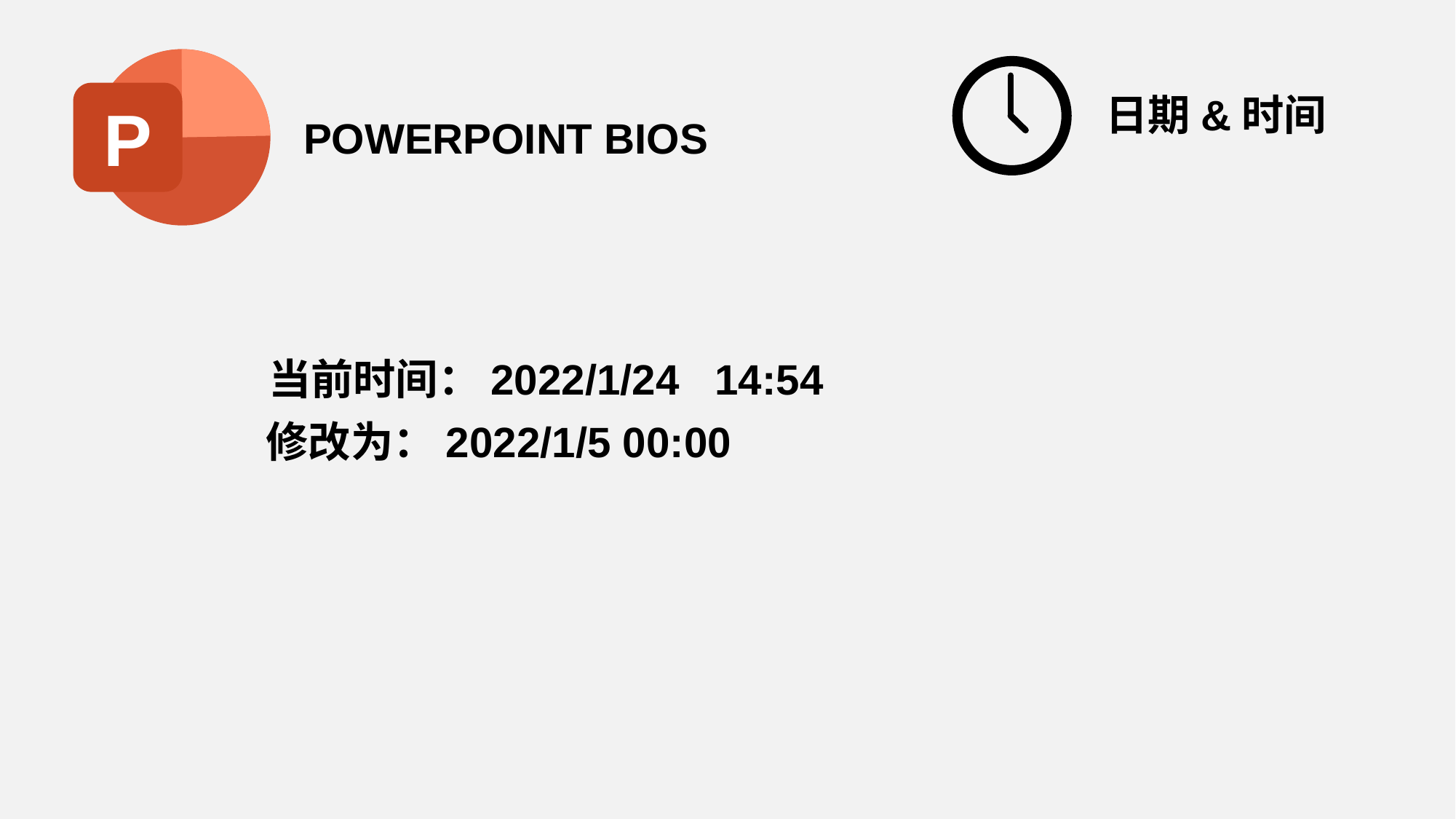

P

日期&时间
POWERPOINT BIOS
当前时间：2022/1/24   14:54
修改为：2022/1/5 00:00